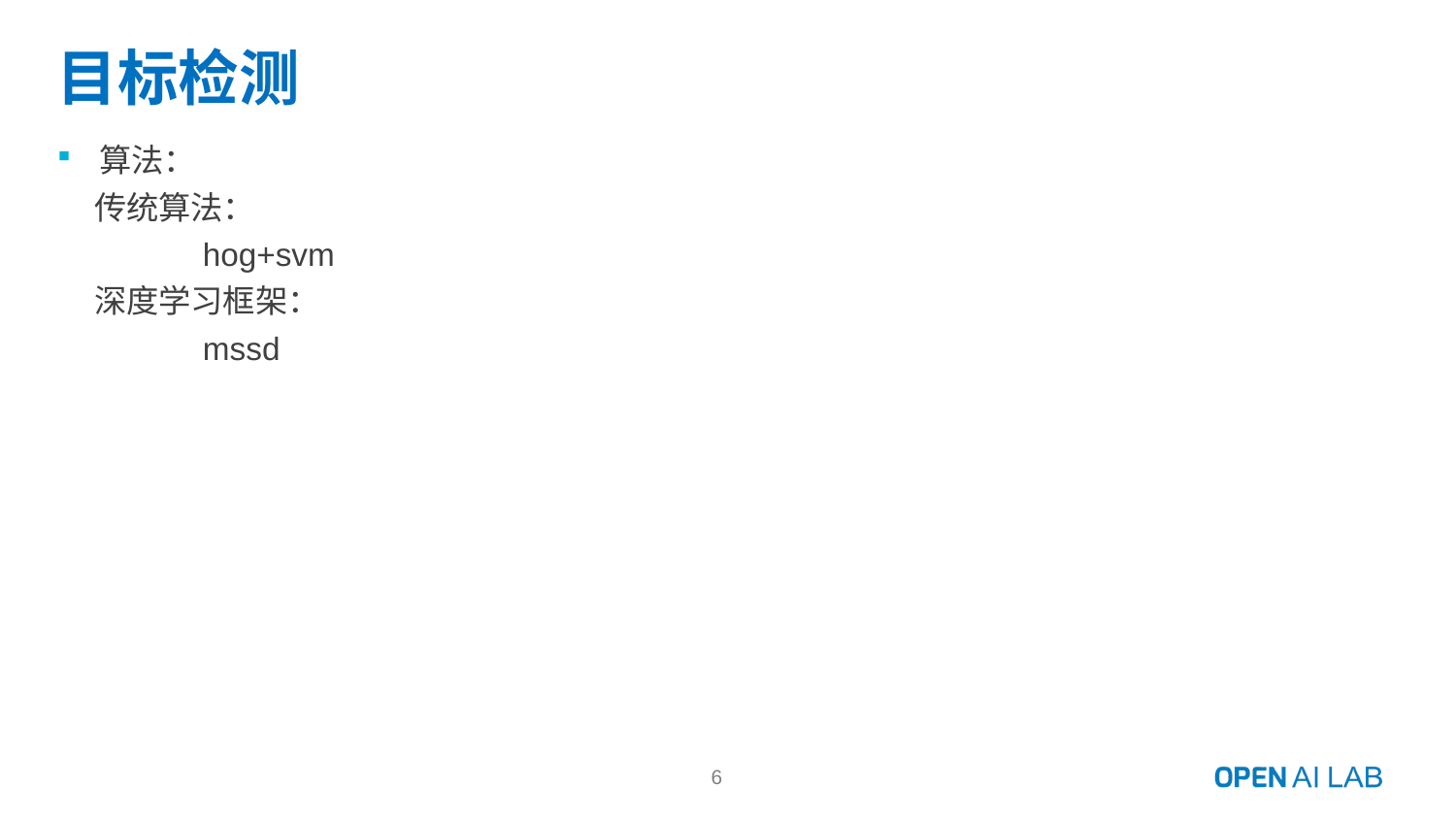

# 目标检测
算法：
    传统算法：
	hog+svm
    深度学习框架：
	mssd